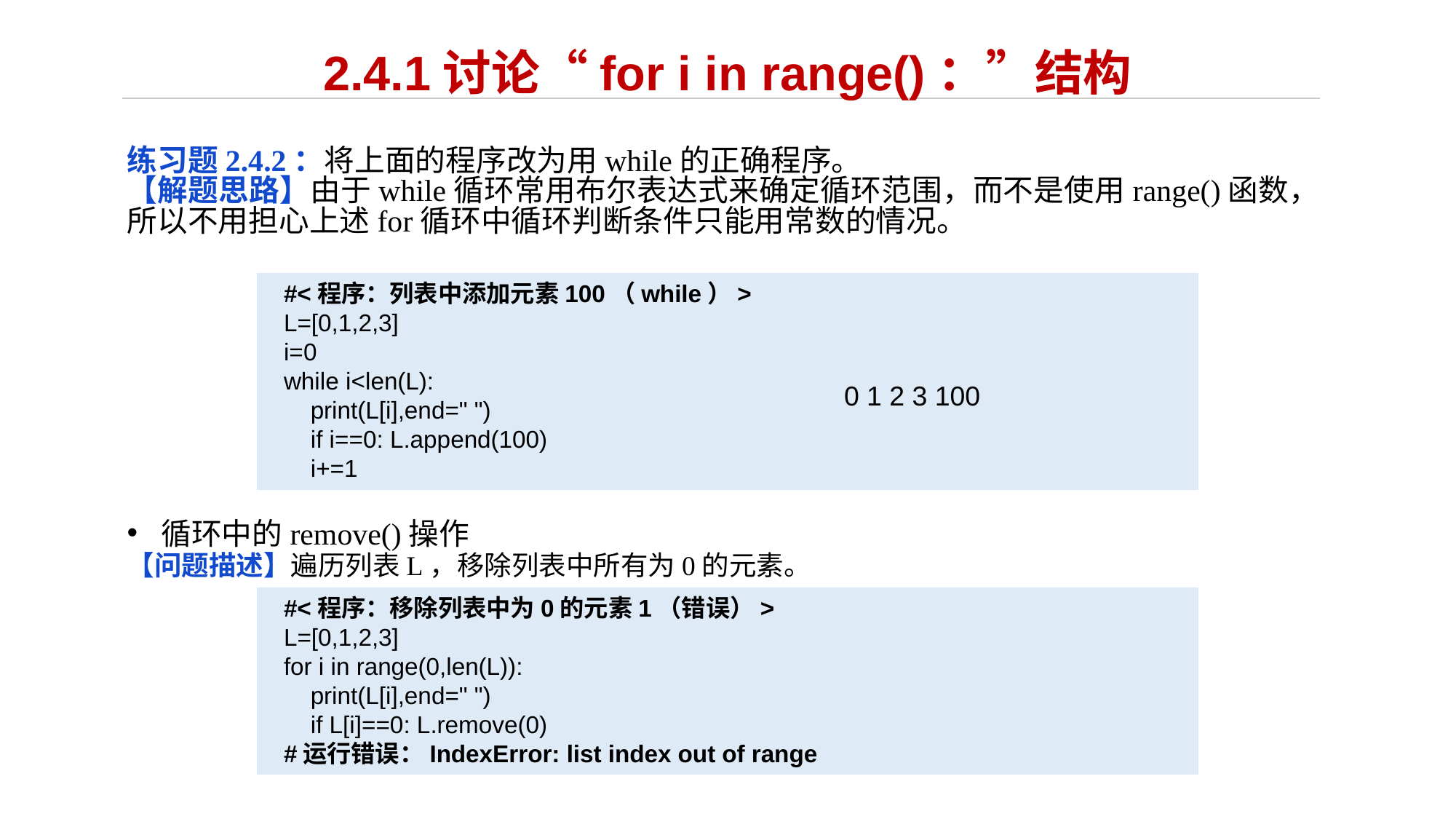

# 2.4.1讨论“for i in range()：”结构
练习题2.4.2：将上面的程序改为用while的正确程序。
【解题思路】由于while循环常用布尔表达式来确定循环范围，而不是使用range()函数，所以不用担心上述for循环中循环判断条件只能用常数的情况。
#<程序：列表中添加元素100（while）>
L=[0,1,2,3]
i=0
while i<len(L):
    print(L[i],end=" ")
    if i==0: L.append(100)
    i+=1
0 1 2 3 100
循环中的remove()操作
【问题描述】遍历列表L，移除列表中所有为0的元素。
#<程序：移除列表中为0的元素1（错误）>
L=[0,1,2,3]
for i in range(0,len(L)):
    print(L[i],end=" ")
    if L[i]==0: L.remove(0)
#运行错误：IndexError: list index out of range